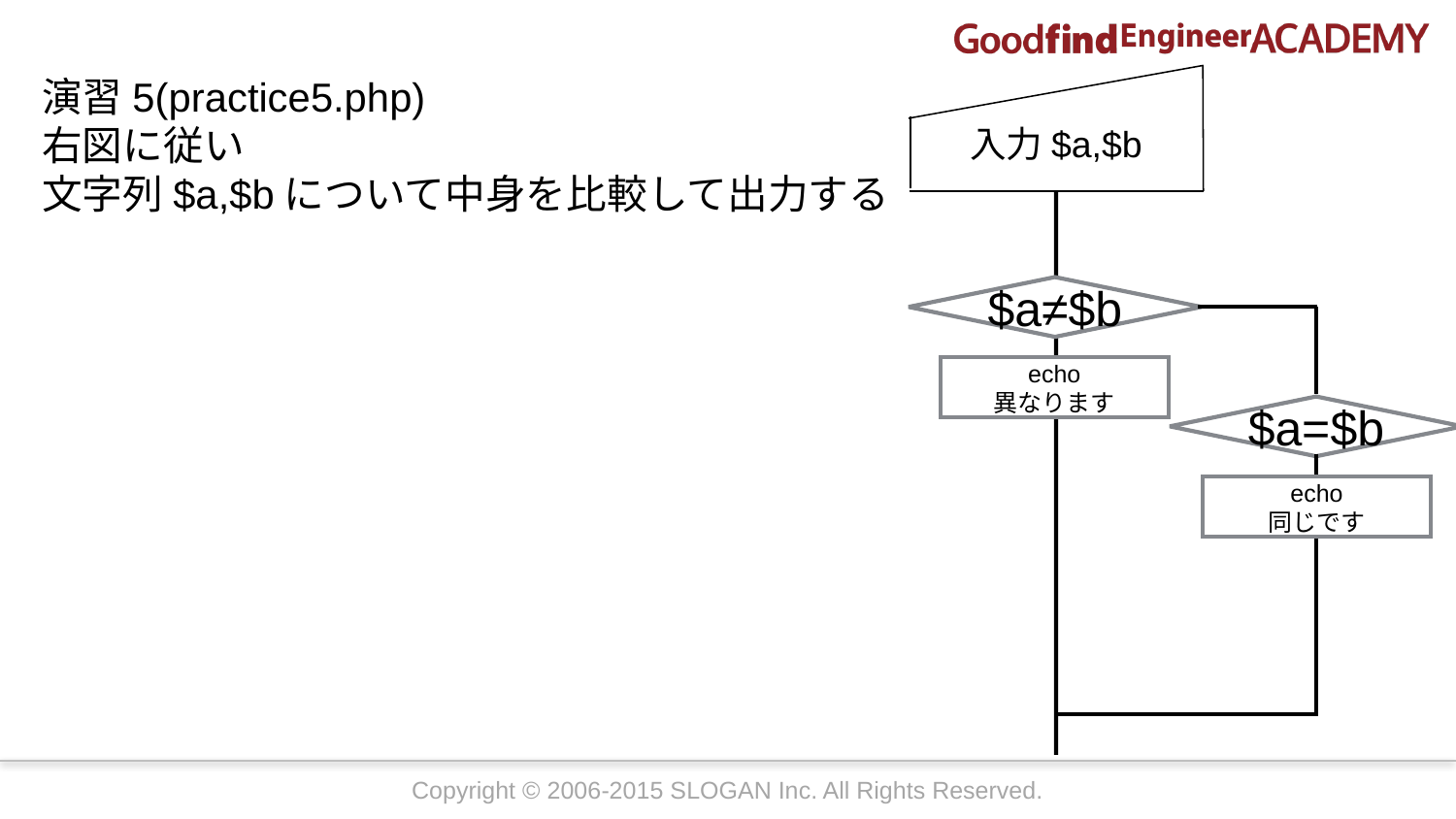

演習5(practice5.php)
右図に従い
文字列$a,$bについて中身を比較して出力する
入力$a,$b

$a≠$b

echo
異なります
$a=$b

echo
同じです